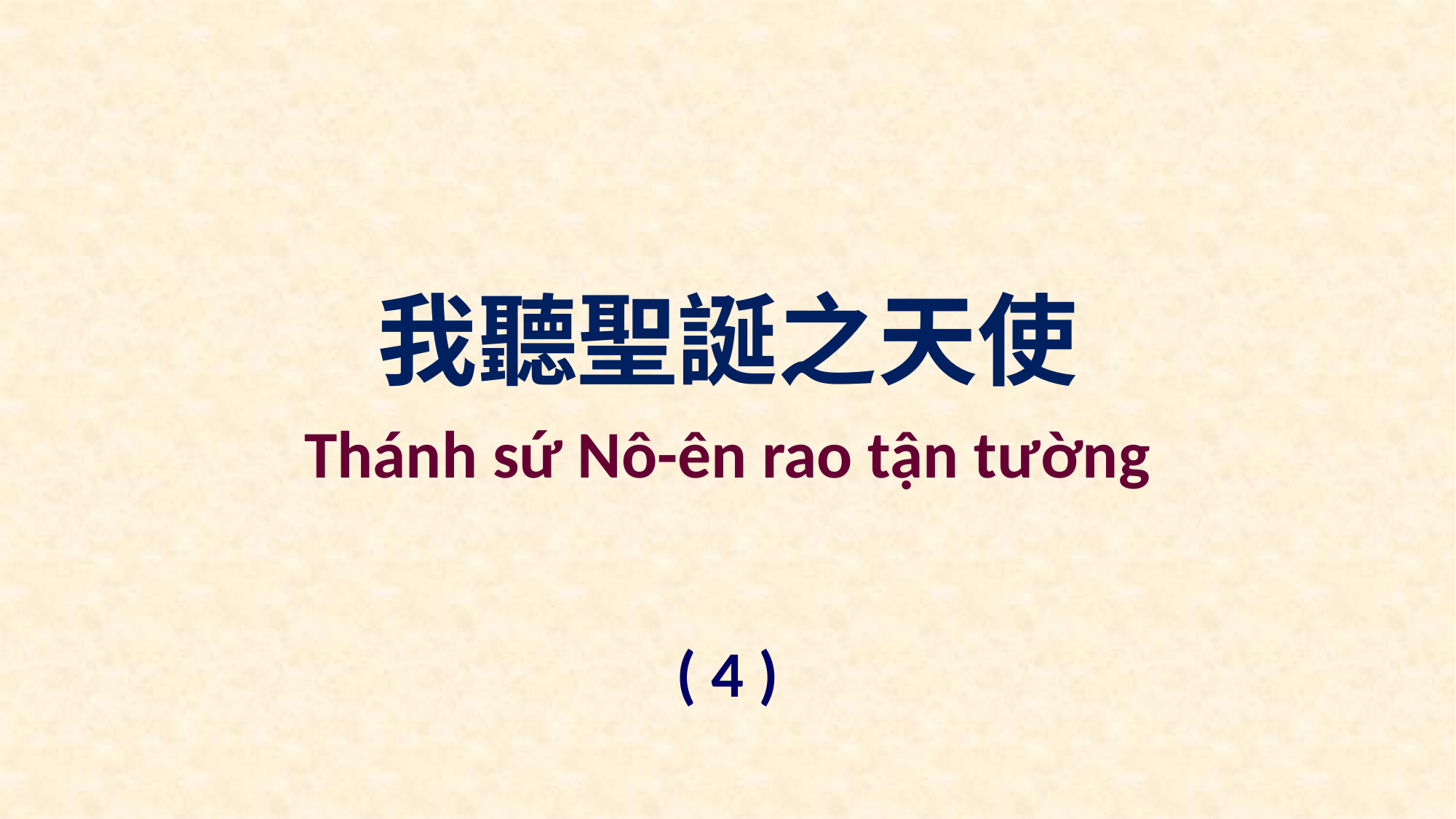

我聽聖誕之天使
Thánh sứ Nô-ên rao tận tường
( 4 )